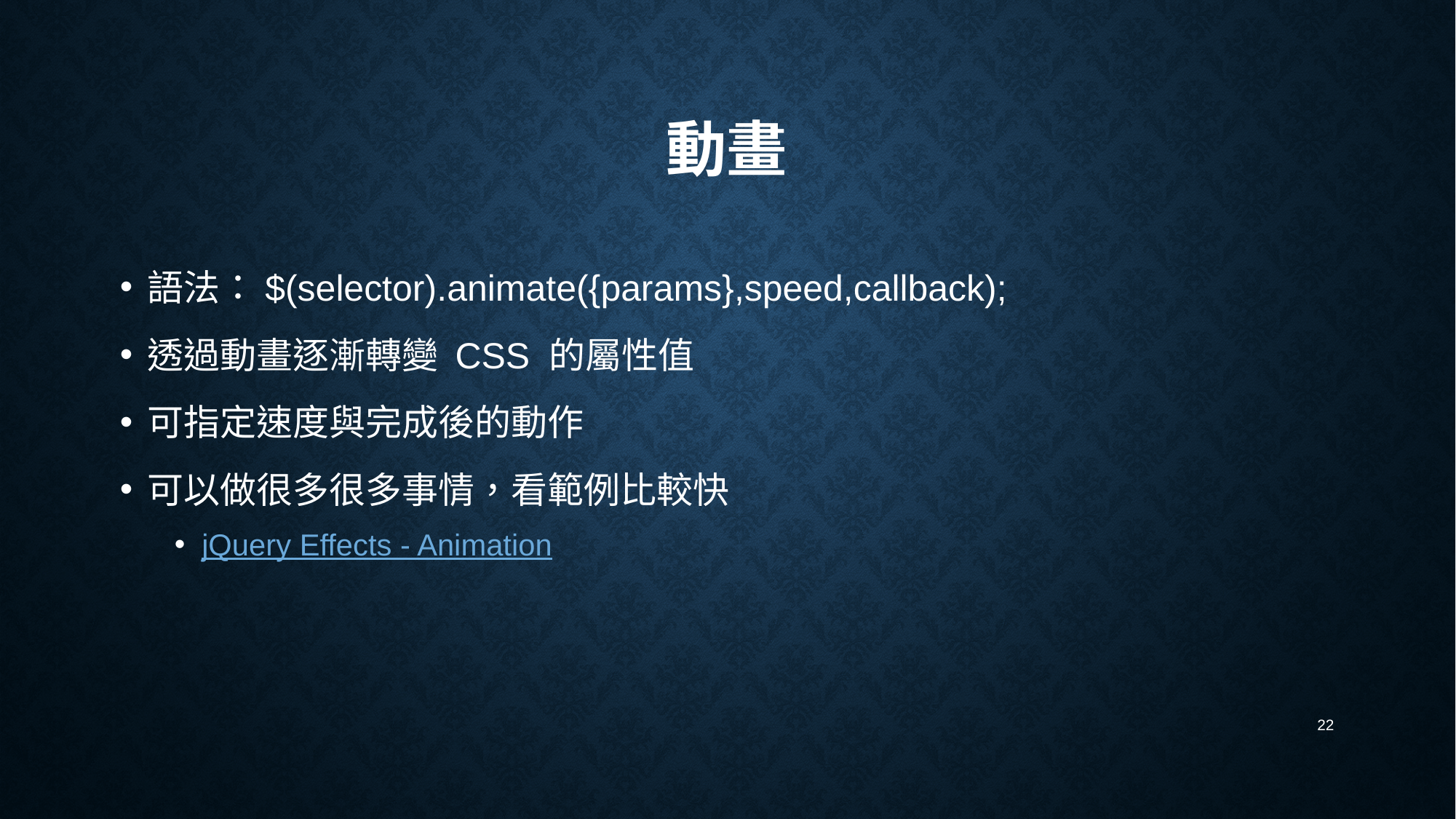

# 動畫
語法：$(selector).animate({params},speed,callback);
透過動畫逐漸轉變 CSS 的屬性值
可指定速度與完成後的動作
可以做很多很多事情，看範例比較快
jQuery Effects - Animation
22